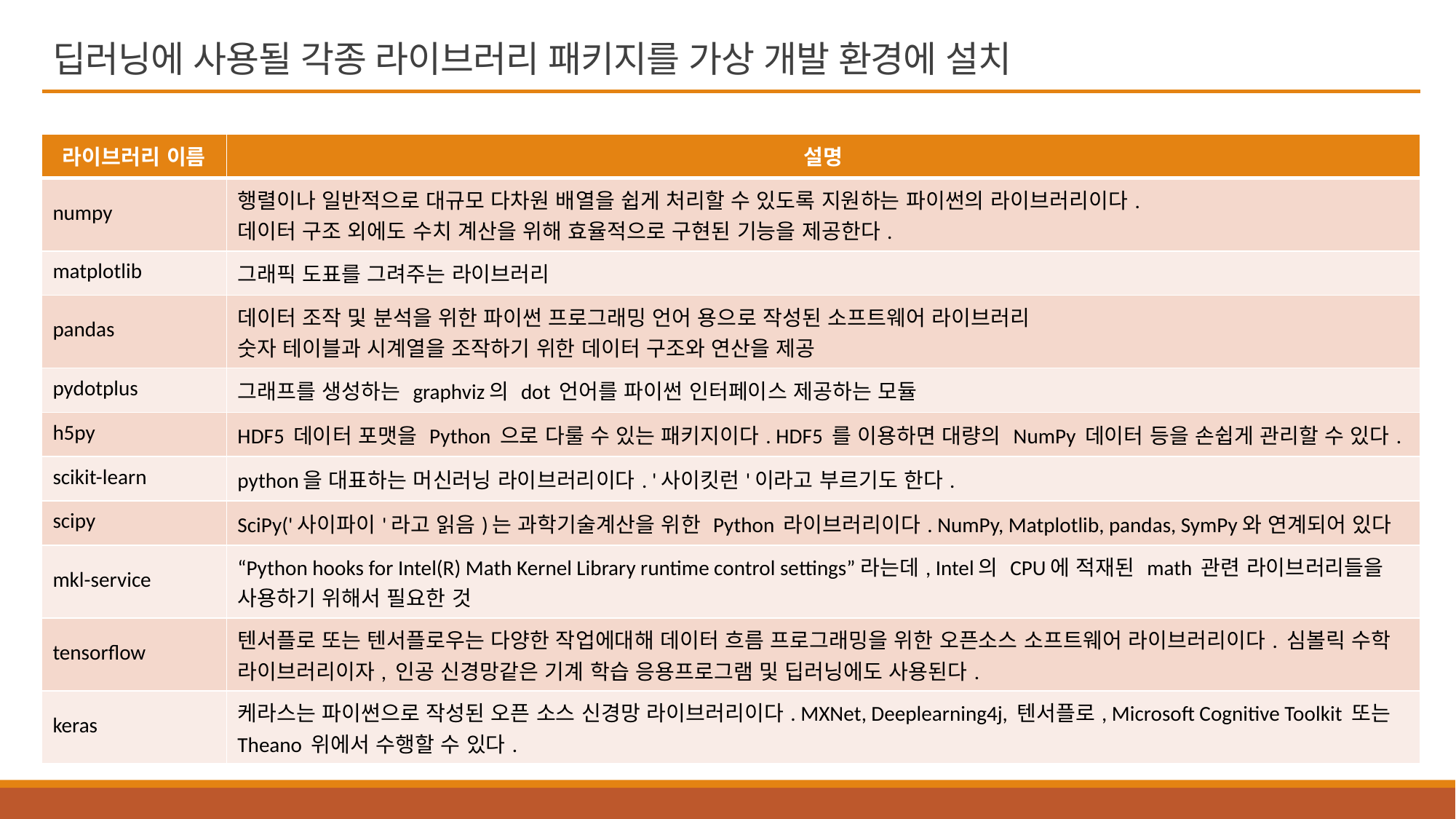

# 딥러닝에 사용될 각종 라이브러리 패키지를 가상 개발 환경에 설치
| 라이브러리 이름 | 설명 |
| --- | --- |
| numpy | 행렬이나 일반적으로 대규모 다차원 배열을 쉽게 처리할 수 있도록 지원하는 파이썬의 라이브러리이다. 데이터 구조 외에도 수치 계산을 위해 효율적으로 구현된 기능을 제공한다. |
| matplotlib | 그래픽 도표를 그려주는 라이브러리 |
| pandas | 데이터 조작 및 분석을 위한 파이썬 프로그래밍 언어 용으로 작성된 소프트웨어 라이브러리 숫자 테이블과 시계열을 조작하기 위한 데이터 구조와 연산을 제공 |
| pydotplus | 그래프를 생성하는 graphviz의 dot 언어를 파이썬 인터페이스 제공하는 모듈 |
| h5py | HDF5 데이터 포맷을 Python 으로 다룰 수 있는 패키지이다. HDF5 를 이용하면 대량의 NumPy 데이터 등을 손쉽게 관리할 수 있다. |
| scikit-learn | python을 대표하는 머신러닝 라이브러리이다. '사이킷런'이라고 부르기도 한다. |
| scipy | SciPy('사이파이'라고 읽음)는 과학기술계산을 위한 Python 라이브러리이다. NumPy, Matplotlib, pandas, SymPy와 연계되어 있다 |
| mkl-service | “Python hooks for Intel(R) Math Kernel Library runtime control settings”라는데, Intel의 CPU에 적재된 math 관련 라이브러리들을 사용하기 위해서 필요한 것 |
| tensorflow | 텐서플로 또는 텐서플로우는 다양한 작업에대해 데이터 흐름 프로그래밍을 위한 오픈소스 소프트웨어 라이브러리이다. 심볼릭 수학 라이브러리이자, 인공 신경망같은 기계 학습 응용프로그램 및 딥러닝에도 사용된다. |
| keras | 케라스는 파이썬으로 작성된 오픈 소스 신경망 라이브러리이다. MXNet, Deeplearning4j, 텐서플로, Microsoft Cognitive Toolkit 또는 Theano 위에서 수행할 수 있다. |